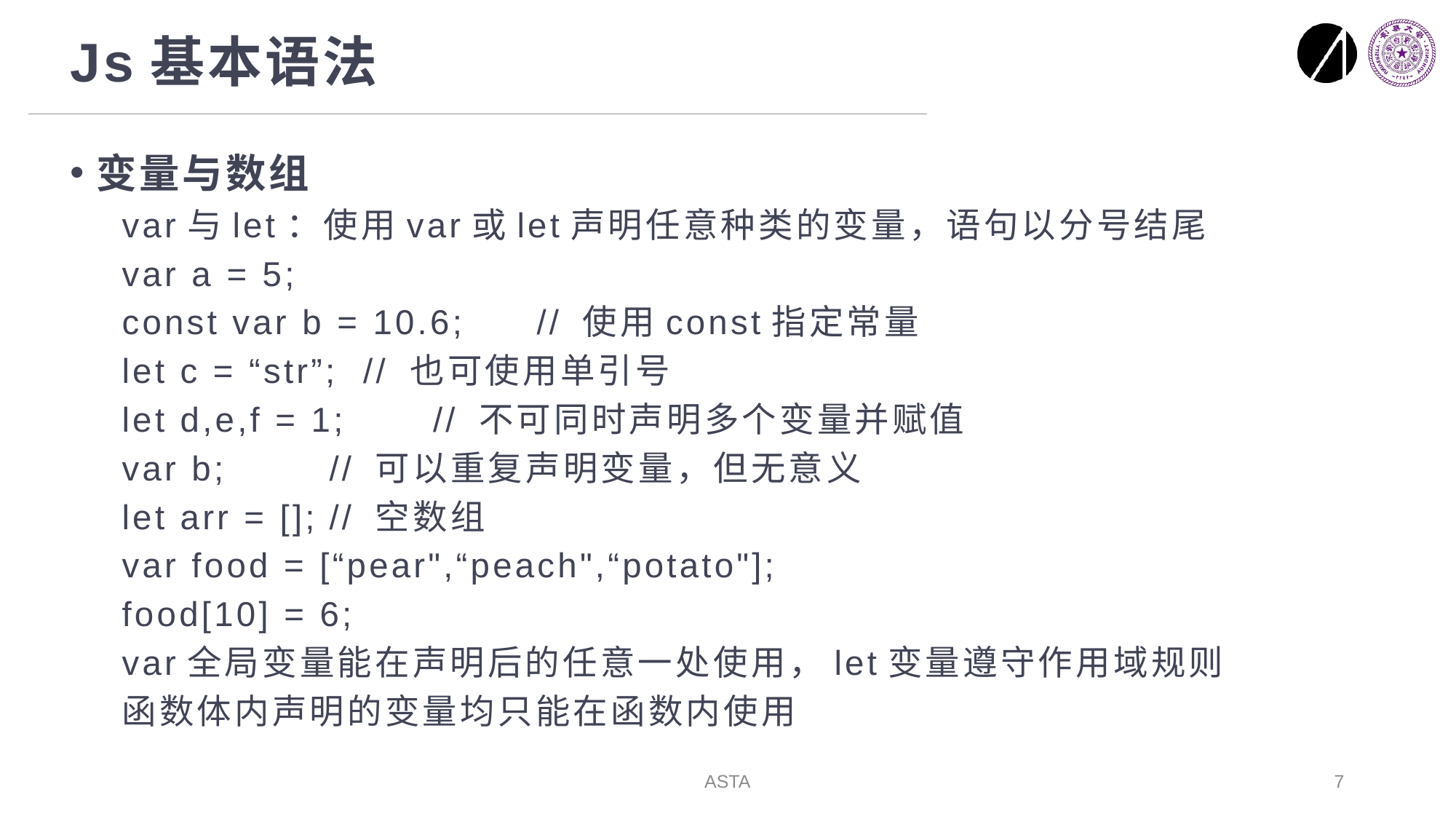

# Js基本语法
变量与数组
var与let：使用var或let声明任意种类的变量，语句以分号结尾
	var a = 5;
	const var b = 10.6;	// 使用const指定常量
	let c = “str”;  // 也可使用单引号
	let d,e,f = 1;	// 不可同时声明多个变量并赋值
	var b;		// 可以重复声明变量，但无意义
	let arr = [];	// 空数组
	var food = [“pear",“peach",“potato"];
	food[10] = 6;
var全局变量能在声明后的任意一处使用，let变量遵守作用域规则
函数体内声明的变量均只能在函数内使用

ASTA
7